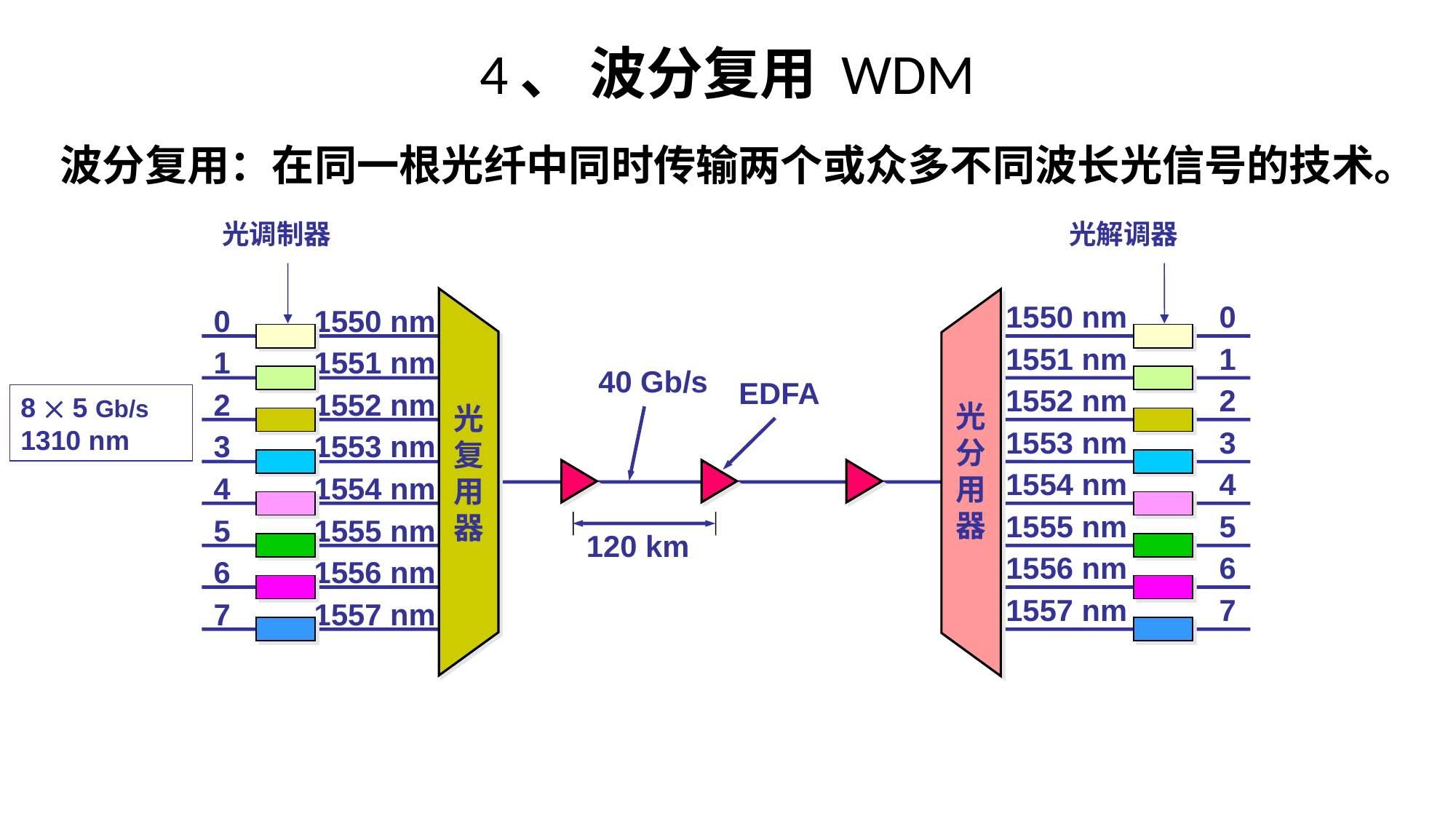

# 4、 波分复用 WDM
波分复用：在同一根光纤中同时传输两个或众多不同波长光信号的技术。
光调制器
光解调器

 1550 nm           0
 1551 nm           1
 1552 nm           2
 1553 nm           3
 1554 nm           4
 1555 nm           5
 1556 nm           6
 1557 nm           7
0          1550 nm
1          1551 nm
2          1552 nm
3          1553 nm
4          1554 nm
5          1555 nm
6          1556 nm
7          1557 nm

40 Gb/s

EDFA

8 × 5 Gb/s
1310 nm
光
分
用
器
光
复
用
器

120 km